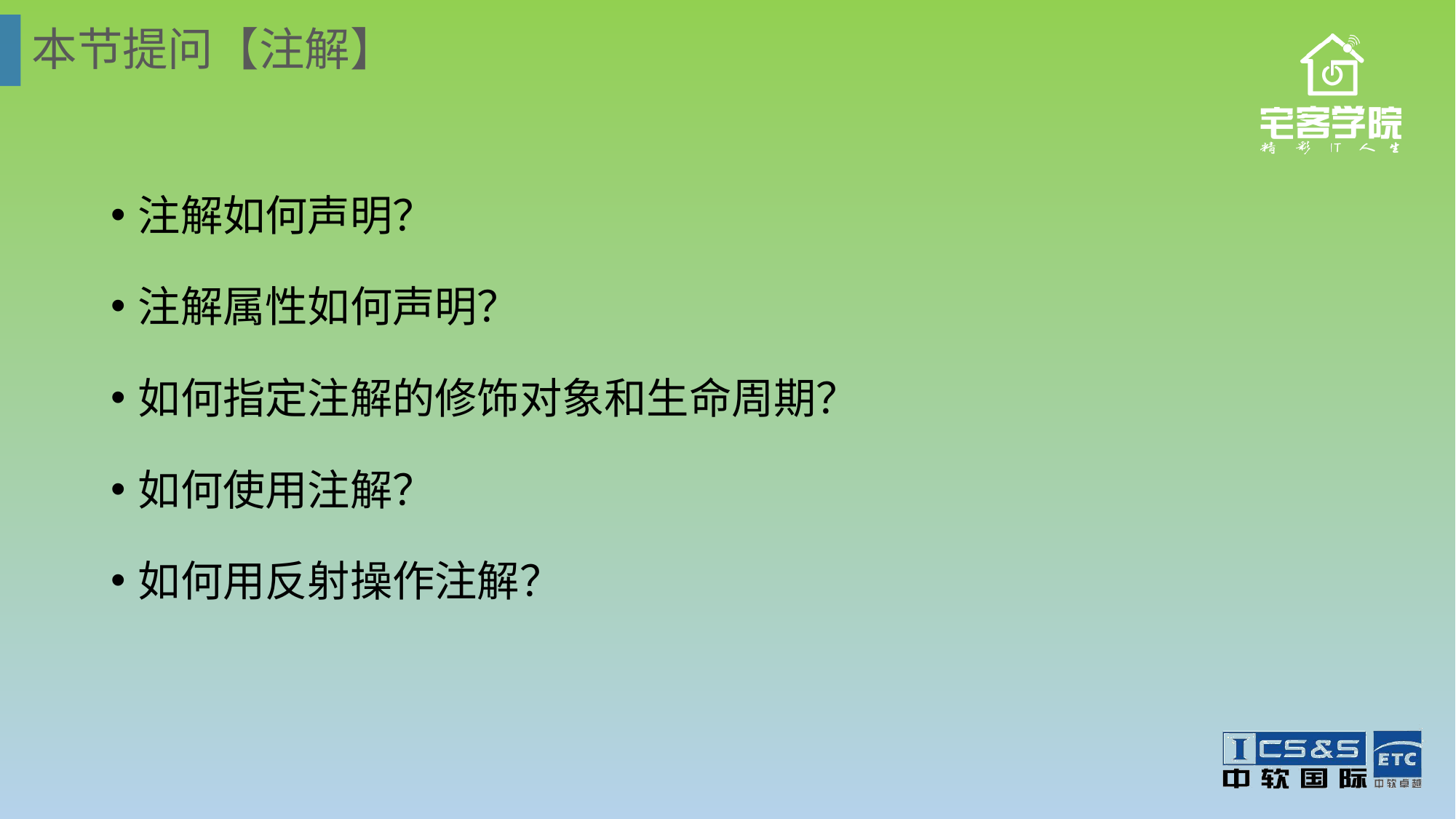

# 本节提问【注解】
注解如何声明？
注解属性如何声明？
如何指定注解的修饰对象和生命周期？
如何使用注解？
如何用反射操作注解？